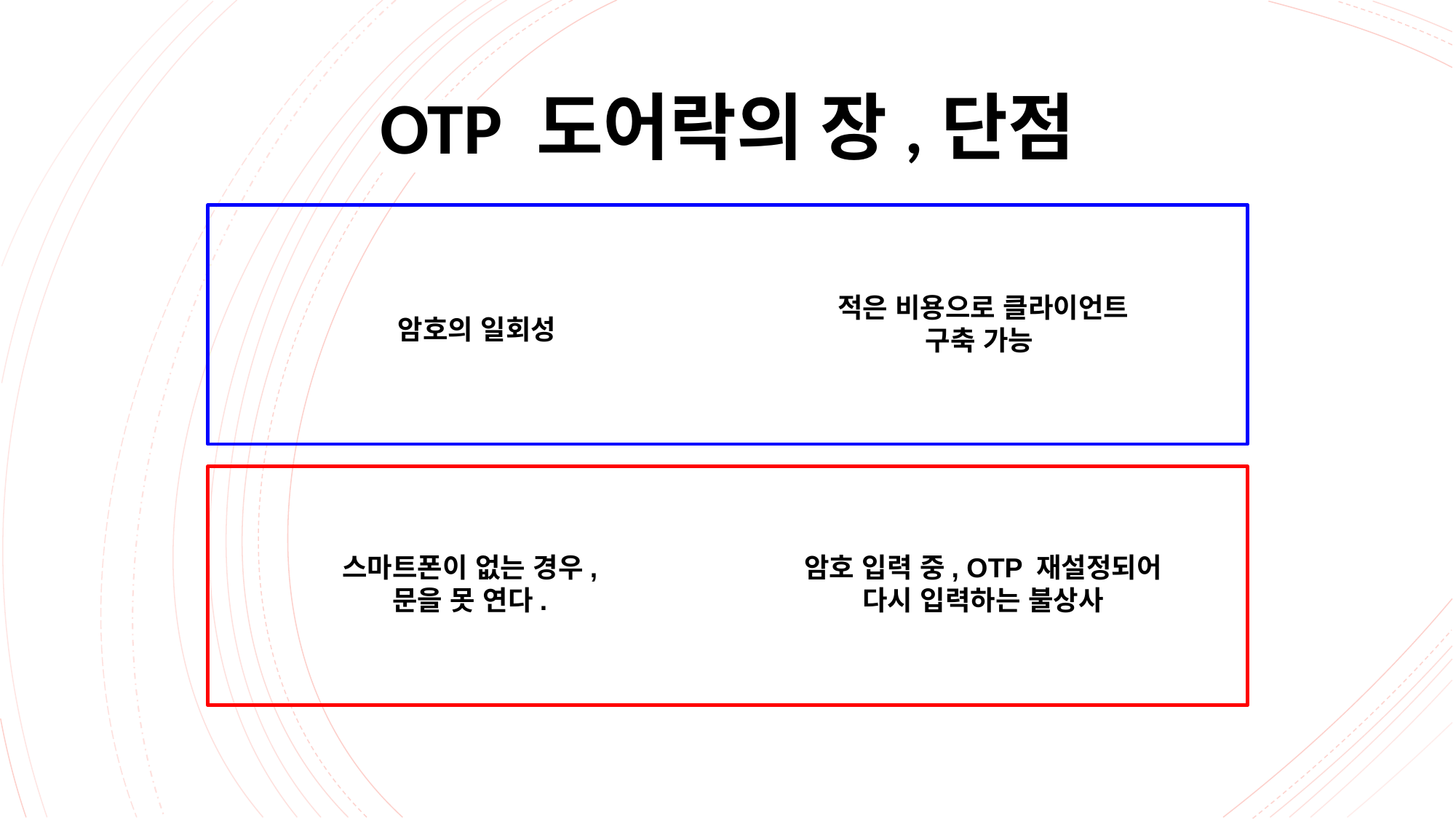

OTP 도어락의 장,단점

적은 비용으로 클라이언트 구축 가능
 암호의 일회성

스마트폰이 없는 경우, 문을 못 연다.
암호 입력 중, OTP 재설정되어 다시 입력하는 불상사